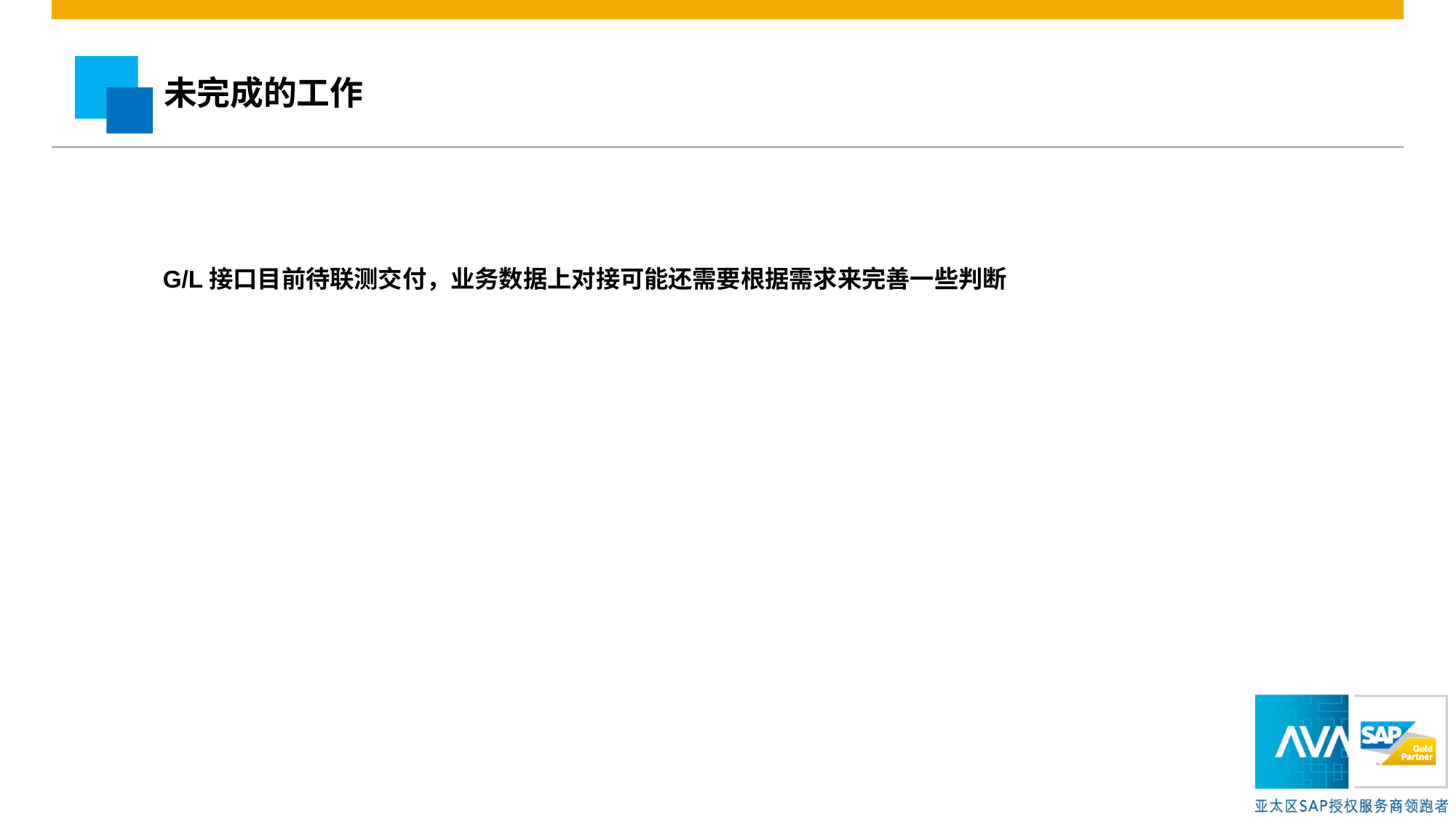

未完成的工作
G/L接口目前待联测交付，业务数据上对接可能还需要根据需求来完善一些判断